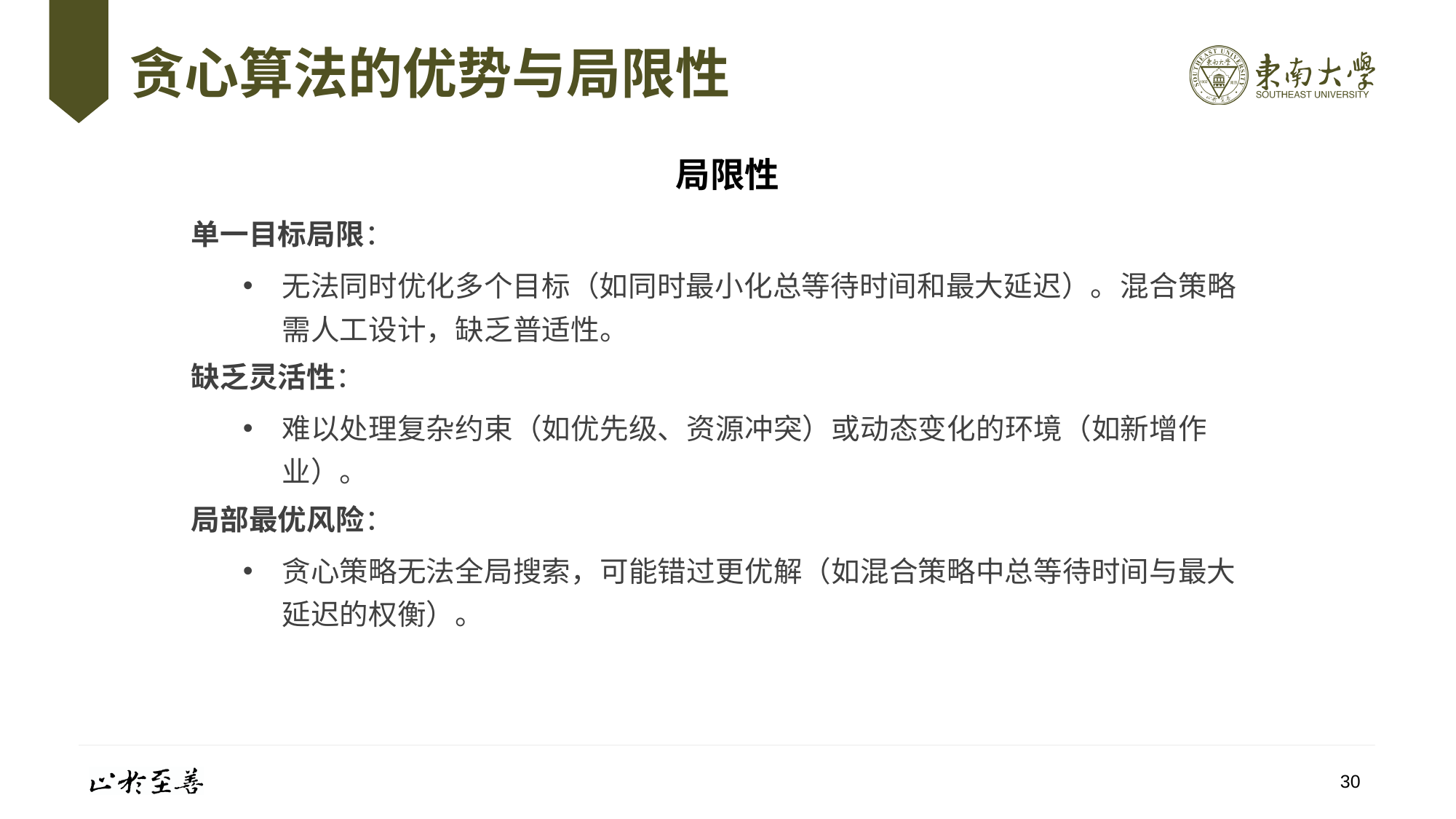

# 贪心算法的优势与局限性
局限性
单一目标局限：
无法同时优化多个目标（如同时最小化总等待时间和最大延迟）。混合策略需人工设计，缺乏普适性。
缺乏灵活性：
难以处理复杂约束（如优先级、资源冲突）或动态变化的环境（如新增作业）。
局部最优风险：
贪心策略无法全局搜索，可能错过更优解（如混合策略中总等待时间与最大延迟的权衡）。

30